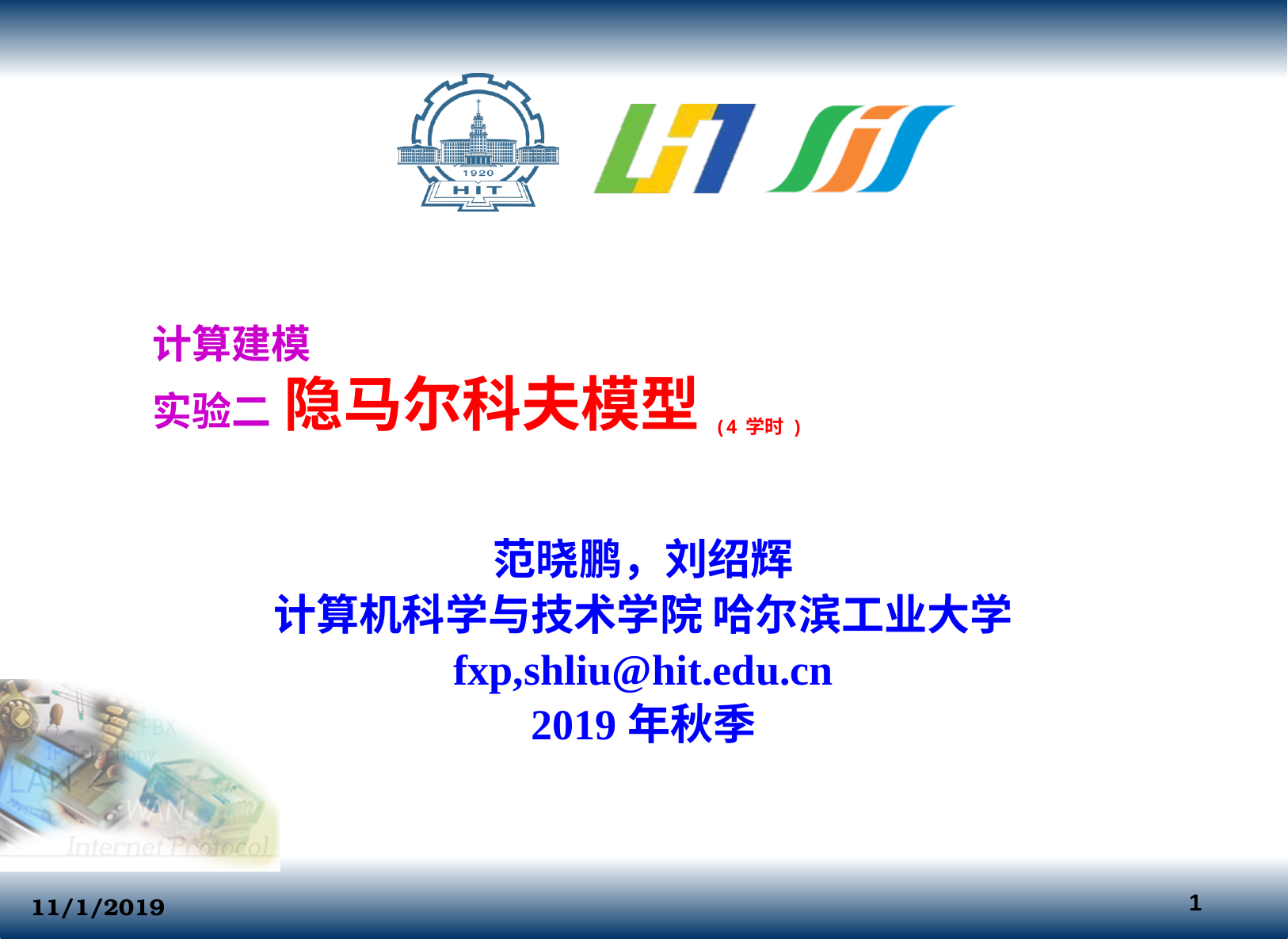

计算建模
实验二 隐马尔科夫模型(4学时)
范晓鹏，刘绍辉
计算机科学与技术学院 哈尔滨工业大学
fxp,shliu@hit.edu.cn
2019年秋季